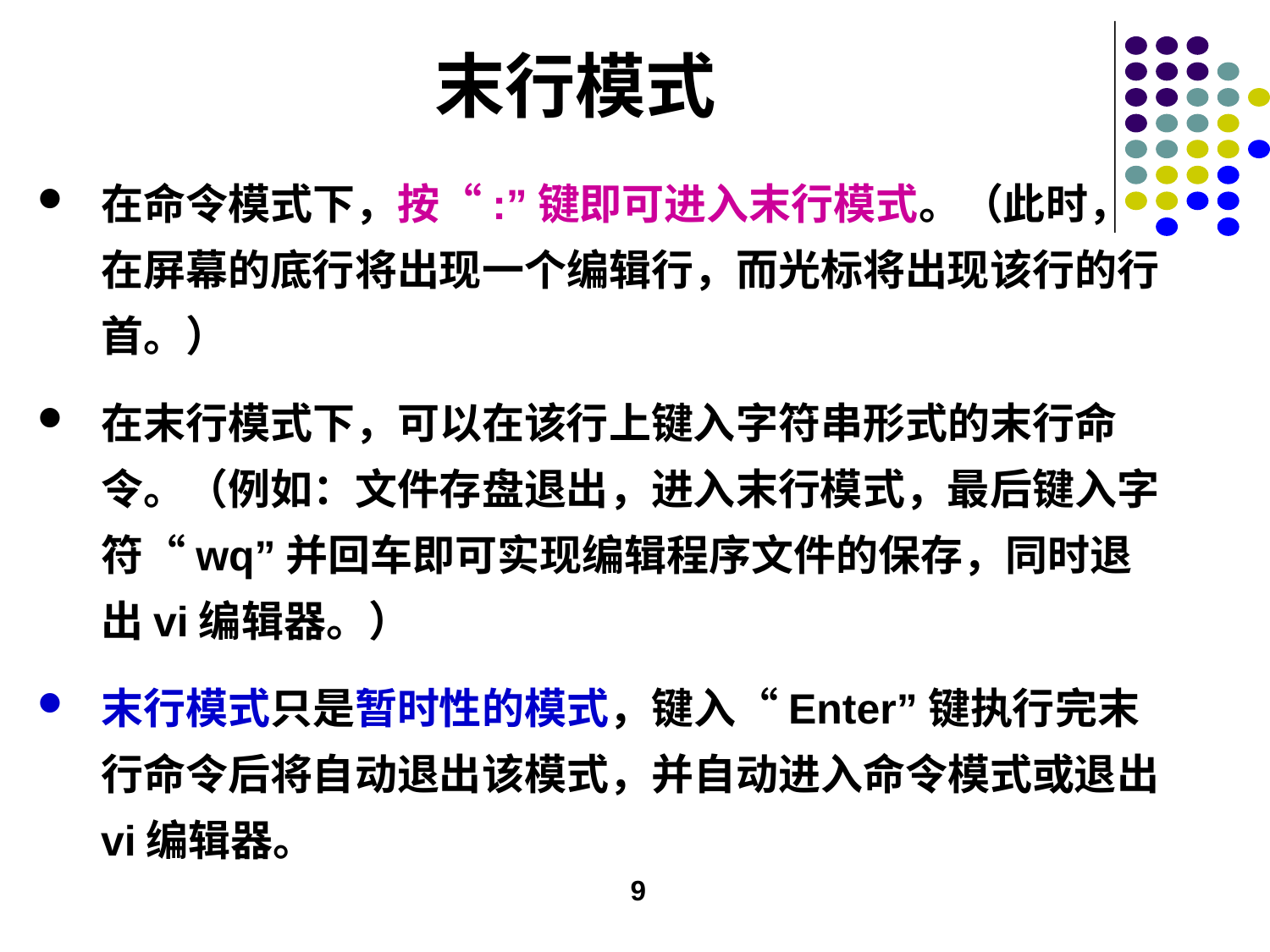

末行模式
在命令模式下，按“:”键即可进入末行模式。（此时，在屏幕的底行将出现一个编辑行，而光标将出现该行的行首。）
在末行模式下，可以在该行上键入字符串形式的末行命令。（例如：文件存盘退出，进入末行模式，最后键入字符“wq”并回车即可实现编辑程序文件的保存，同时退出vi编辑器。）
末行模式只是暂时性的模式，键入“Enter”键执行完末行命令后将自动退出该模式，并自动进入命令模式或退出vi编辑器。
9